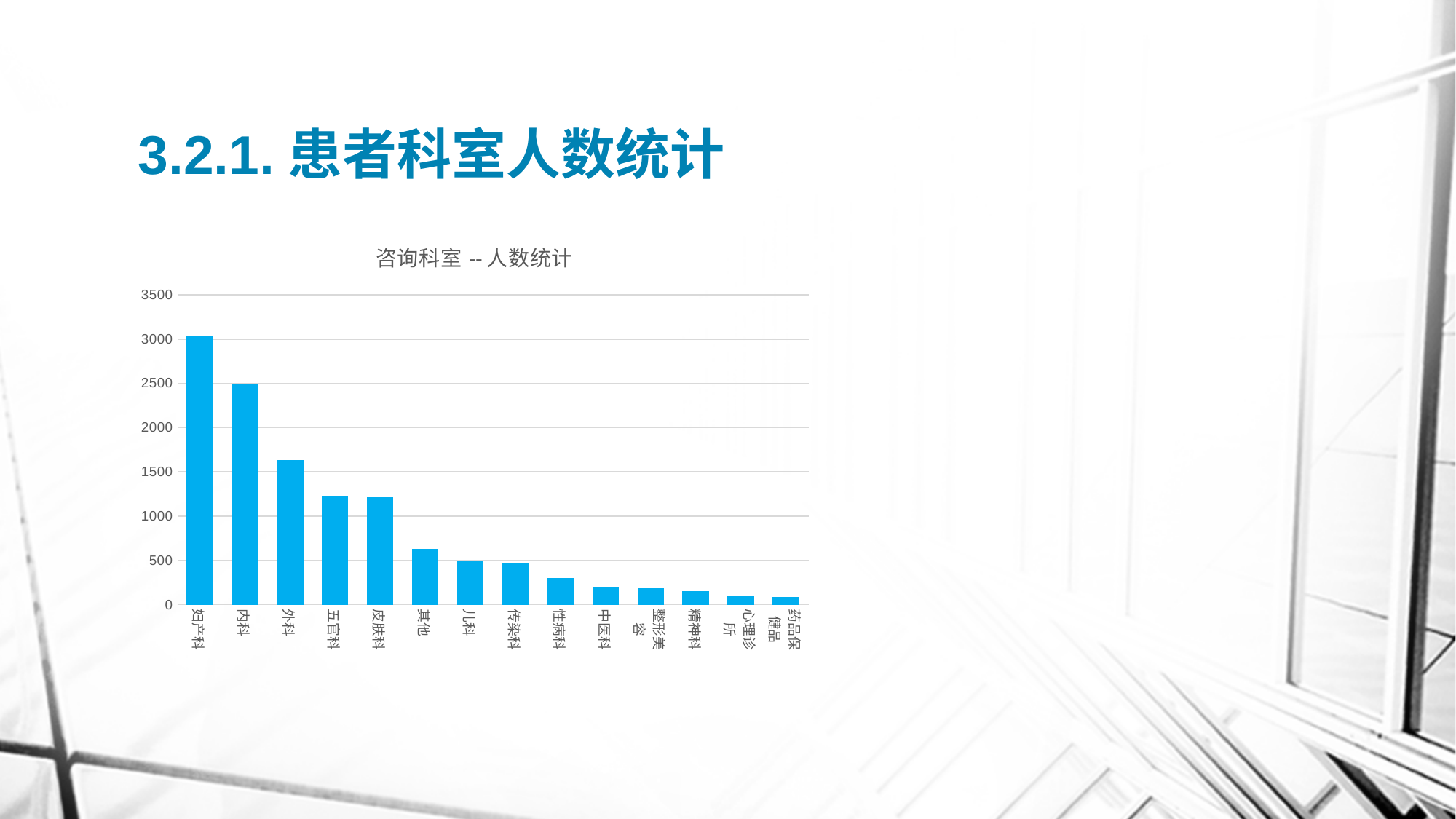

# 3.2.1.患者科室人数统计

### Chart: 咨询科室--人数统计

| Category |  |
|---|---|
| 妇产科 | 3040.0 |
| 内科 | 2485.0 |
| 外科 | 1636.0 |
| 五官科 | 1227.0 |
| 皮肤科 | 1215.0 |
| 其他 | 631.0 |
| 儿科 | 489.0 |
| 传染科 | 465.0 |
| 性病科 | 300.0 |
| 中医科 | 200.0 |
| 整形美容 | 184.0 |
| 精神科 | 153.0 |
| 心理诊所 | 94.0 |
| 药品保健品 | 86.0 |